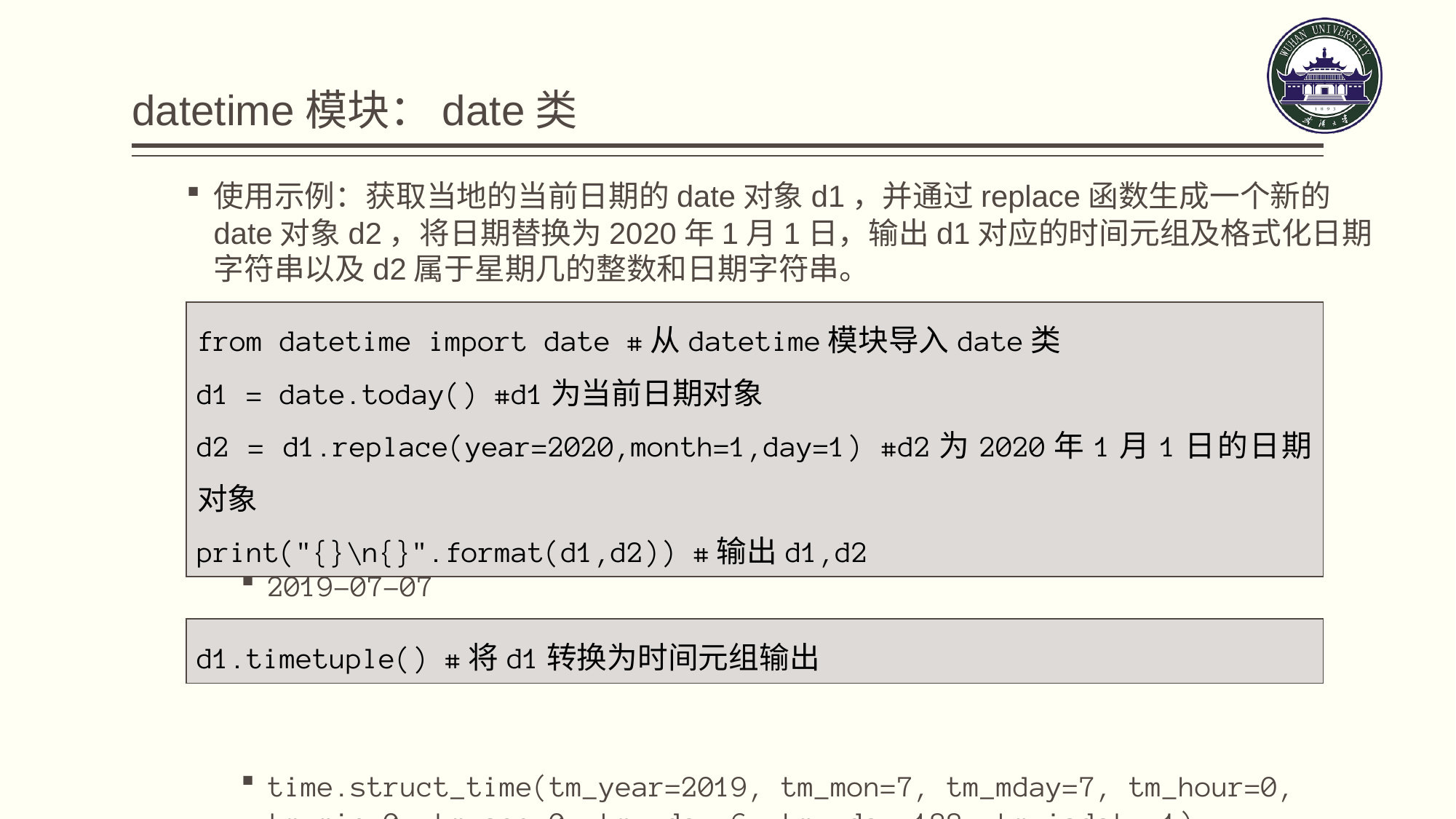

# datetime模块：date类
使用示例：获取当地的当前日期的date对象d1，并通过replace函数生成一个新的date对象d2，将日期替换为2020年1月1日，输出d1对应的时间元组及格式化日期字符串以及d2属于星期几的整数和日期字符串。

2019-07-07
2020-01-01

time.struct_time(tm_year=2019, tm_mon=7, tm_mday=7, tm_hour=0, tm_min=0, tm_sec=0, tm_wday=6, tm_yday=188, tm_isdst=-1)
| from datetime import date #从datetime模块导入date类 d1 = date.today() #d1为当前日期对象 d2 = d1.replace(year=2020,month=1,day=1) #d2为2020年1月1日的日期对象 print("{}\n{}".format(d1,d2)) #输出d1,d2 |
| --- |
| d1.timetuple() #将d1转换为时间元组输出 |
| --- |